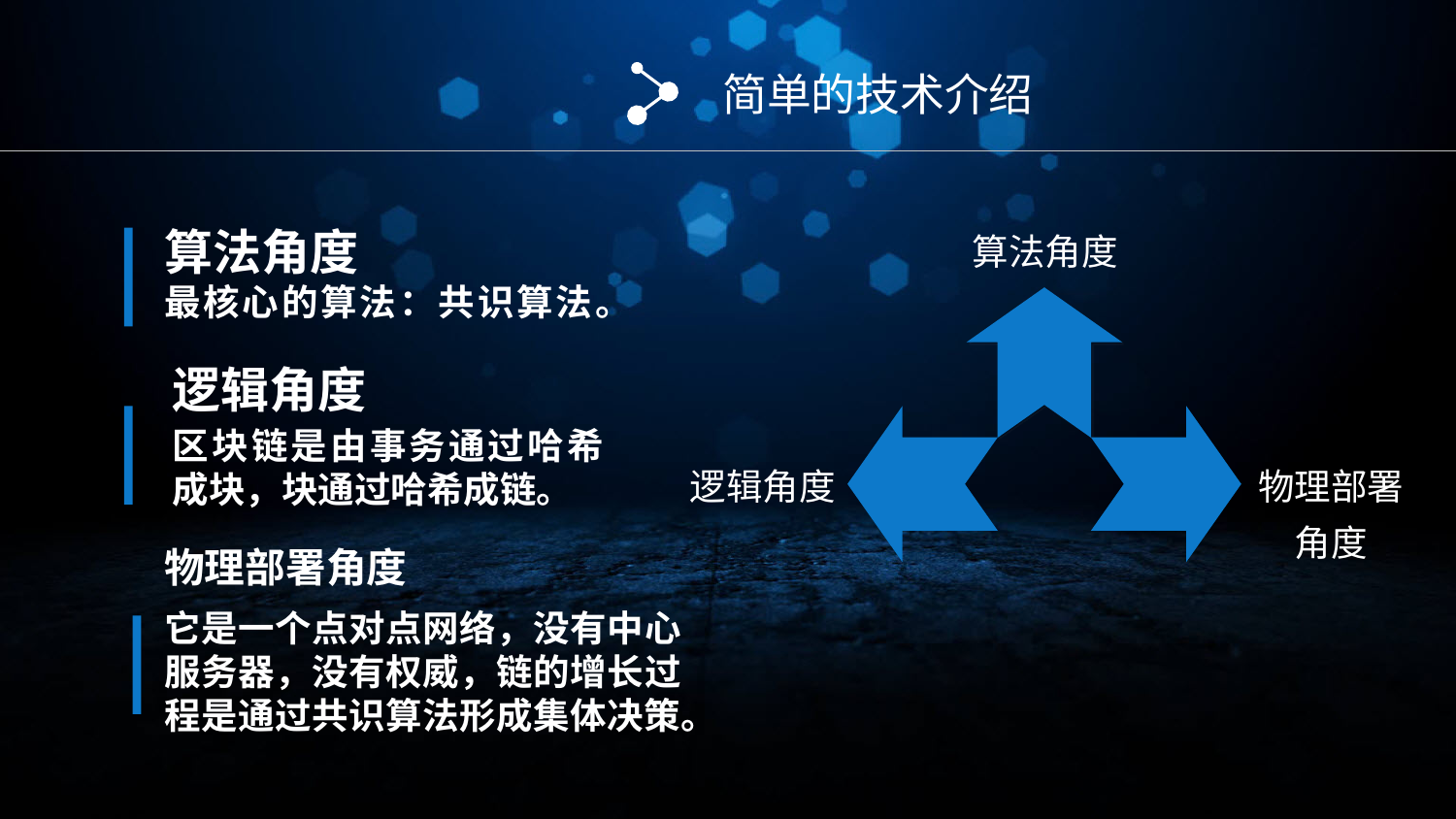

简单的技术介绍
算法角度
算法角度
最核心的算法：共识算法。

逻辑角度
区块链是由事务通过哈希成块，块通过哈希成链。

物理部署角度
逻辑角度
物理部署角度
它是一个点对点网络，没有中心服务器，没有权威，链的增长过程是通过共识算法形成集体决策。